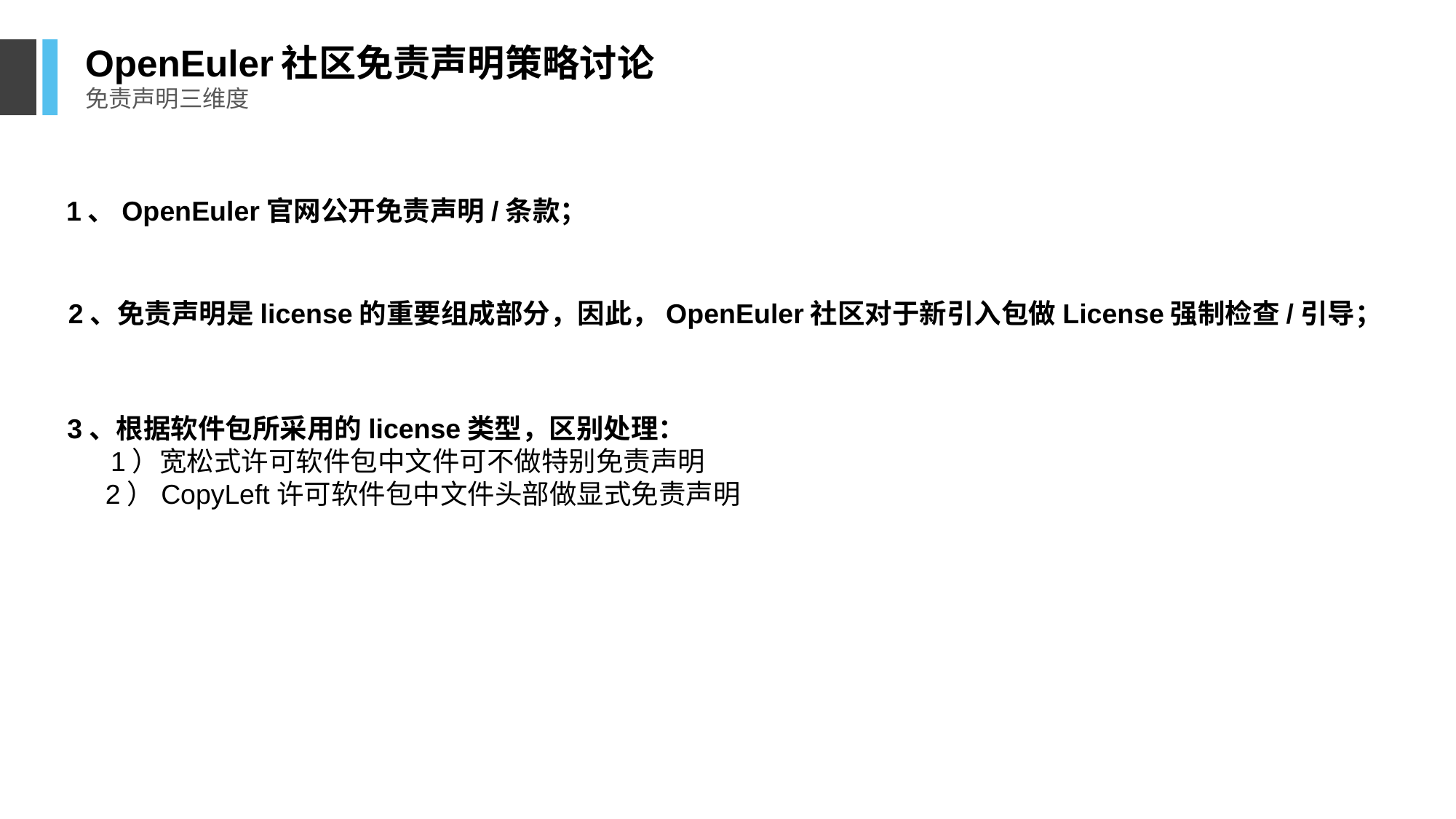

OpenEuler社区免责声明策略讨论
免责声明三维度
1、OpenEuler官网公开免责声明/条款；
2、免责声明是license的重要组成部分，因此，OpenEuler社区对于新引入包做License强制检查/引导；
3、根据软件包所采用的license类型，区别处理：
       1）宽松式许可软件包中文件可不做特别免责声明
     2）CopyLeft许可软件包中文件头部做显式免责声明